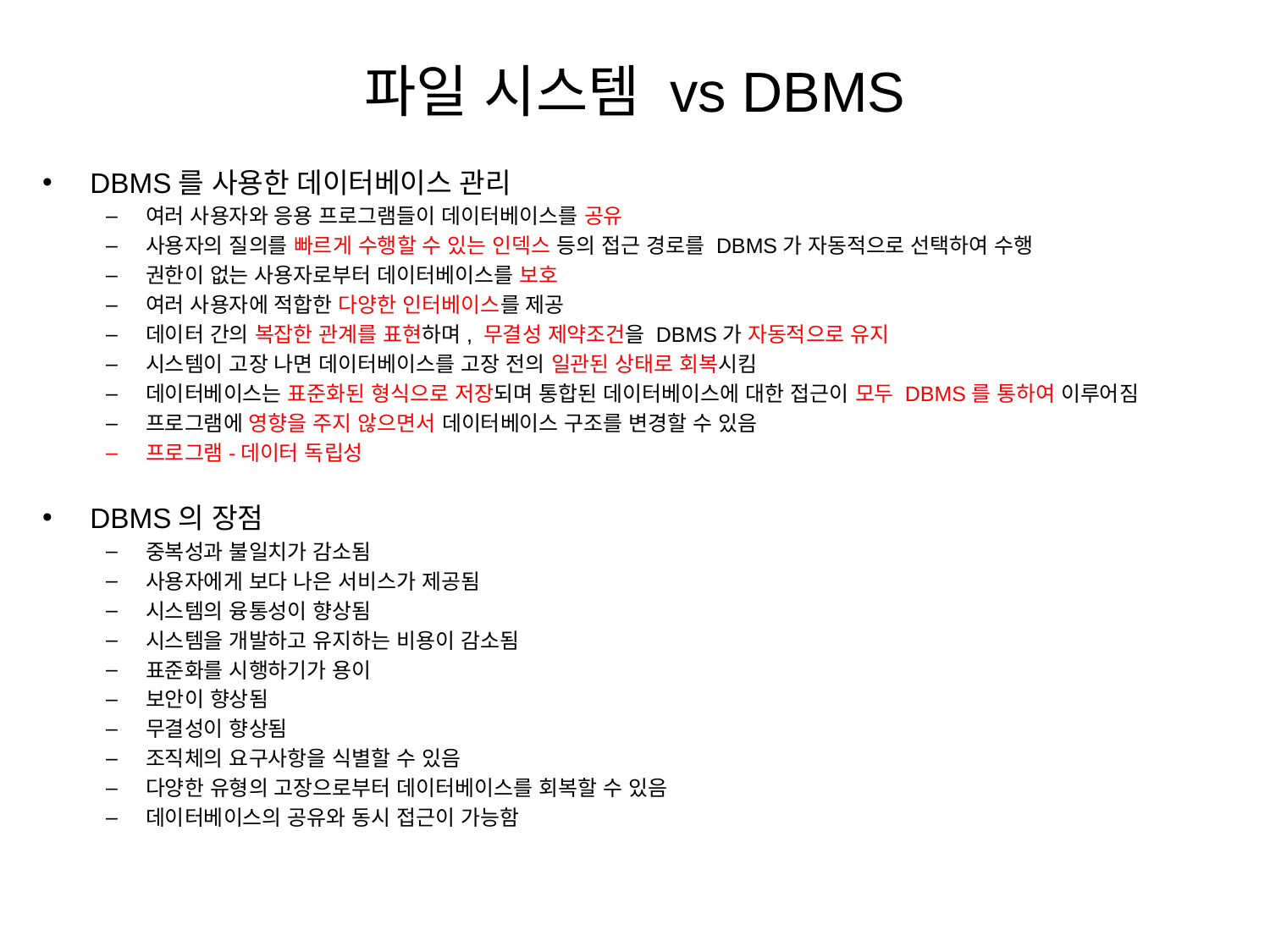

# 파일 시스템 vs DBMS
DBMS를 사용한 데이터베이스 관리
여러 사용자와 응용 프로그램들이 데이터베이스를 공유
사용자의 질의를 빠르게 수행할 수 있는 인덱스 등의 접근 경로를 DBMS가 자동적으로 선택하여 수행
권한이 없는 사용자로부터 데이터베이스를 보호
여러 사용자에 적합한 다양한 인터베이스를 제공
데이터 간의 복잡한 관계를 표현하며, 무결성 제약조건을 DBMS가 자동적으로 유지
시스템이 고장 나면 데이터베이스를 고장 전의 일관된 상태로 회복시킴
데이터베이스는 표준화된 형식으로 저장되며 통합된 데이터베이스에 대한 접근이 모두 DBMS를 통하여 이루어짐
프로그램에 영향을 주지 않으면서 데이터베이스 구조를 변경할 수 있음
프로그램-데이터 독립성

DBMS의 장점
중복성과 불일치가 감소됨
사용자에게 보다 나은 서비스가 제공됨
시스템의 융통성이 향상됨
시스템을 개발하고 유지하는 비용이 감소됨
표준화를 시행하기가 용이
보안이 향상됨
무결성이 향상됨
조직체의 요구사항을 식별할 수 있음
다양한 유형의 고장으로부터 데이터베이스를 회복할 수 있음
데이터베이스의 공유와 동시 접근이 가능함